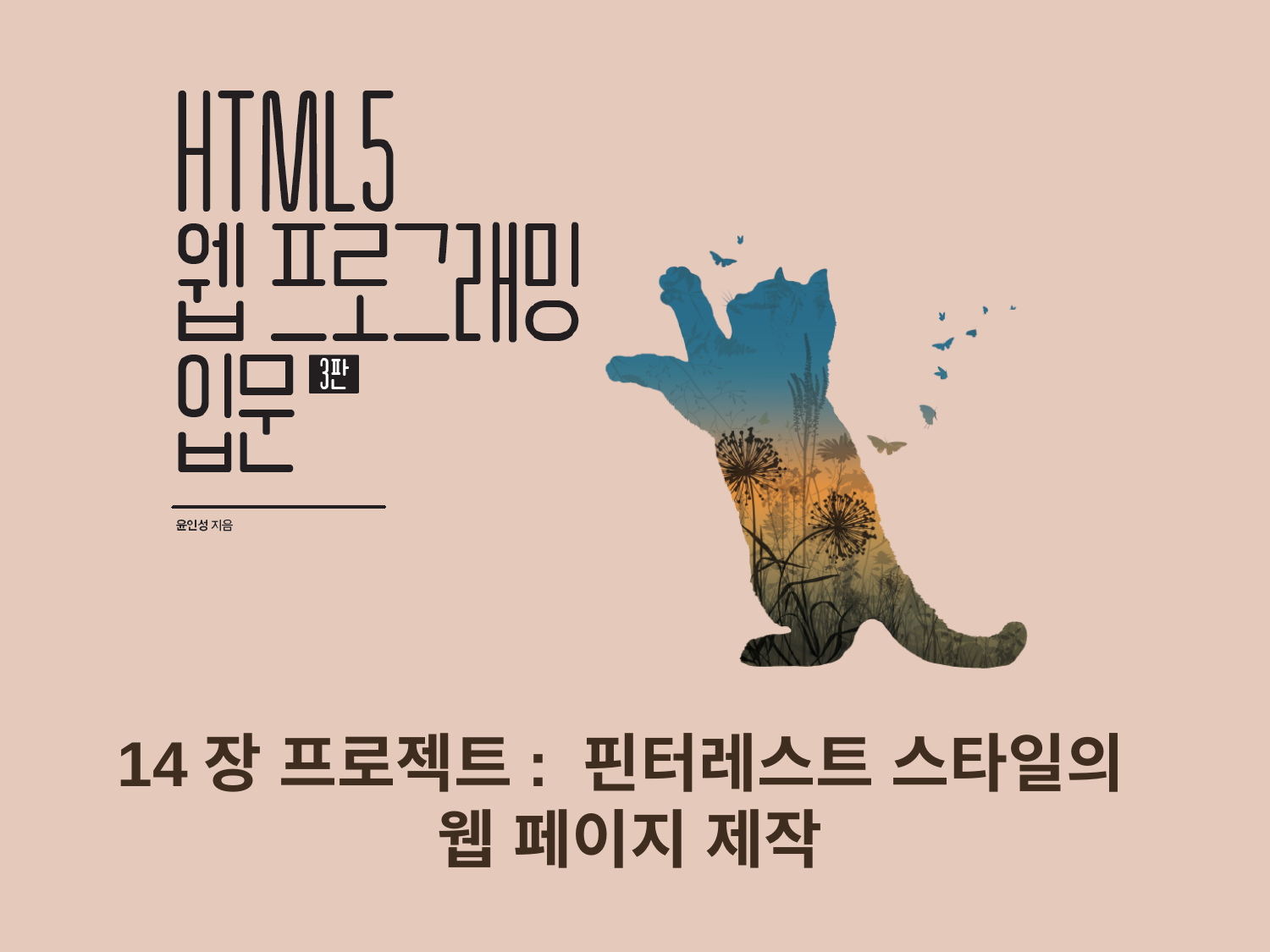

# 14장 프로젝트: 핀터레스트 스타일의 웹 페이지 제작